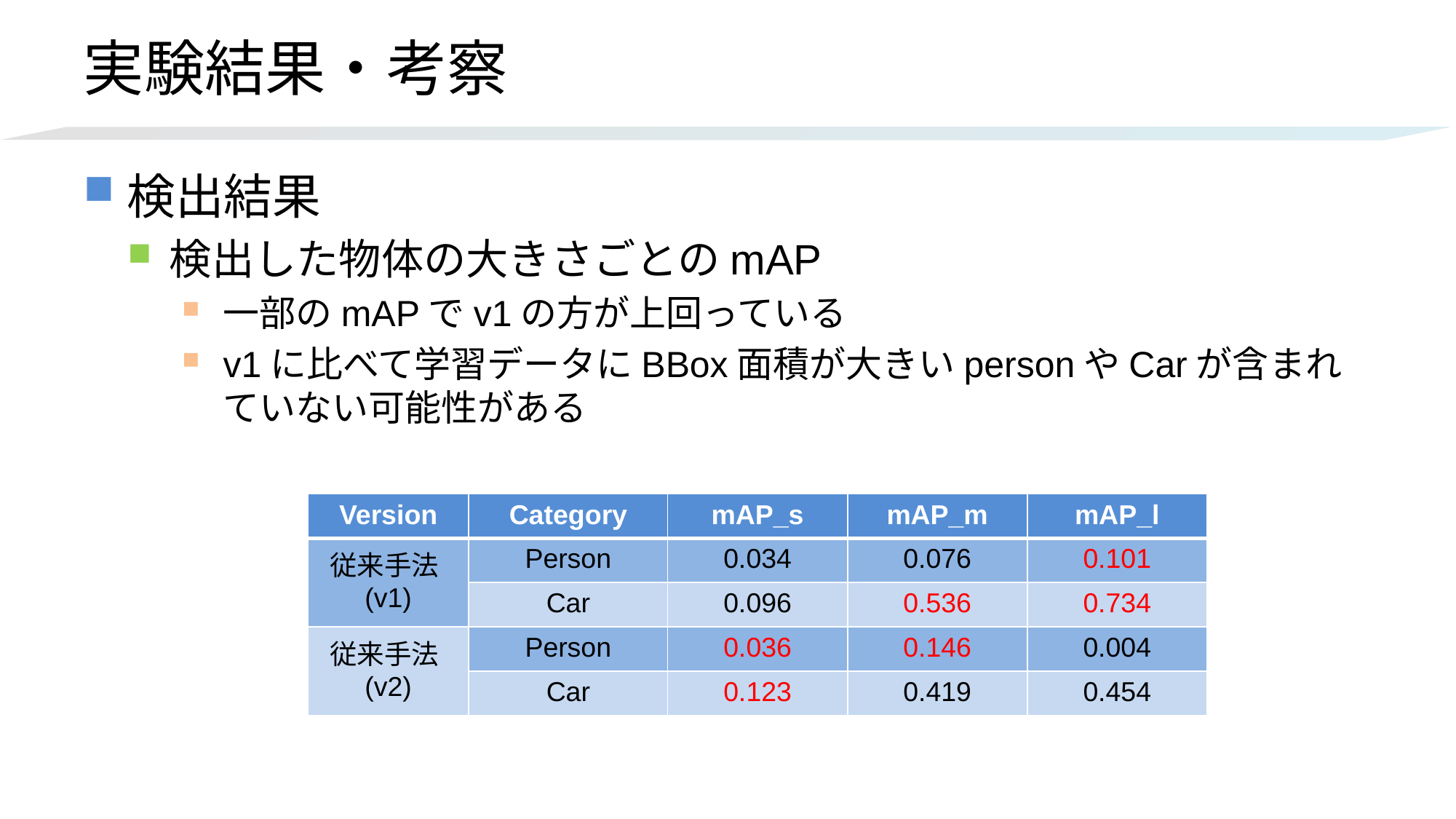

# 実験結果・考察
検出結果
検出した物体の大きさごとのmAP
一部のmAPでv1の方が上回っている
v1に比べて学習データにBBox面積が大きいpersonやCarが含まれていない可能性がある

| Version | Category | mAP\_s | mAP\_m | mAP\_l |
| --- | --- | --- | --- | --- |
| 従来手法(v1) | Person | 0.034 | 0.076 | 0.101 |
|  | Car | 0.096 | 0.536 | 0.734 |
| 従来手法(v2) | Person | 0.036 | 0.146 | 0.004 |
|  | Car | 0.123 | 0.419 | 0.454 |